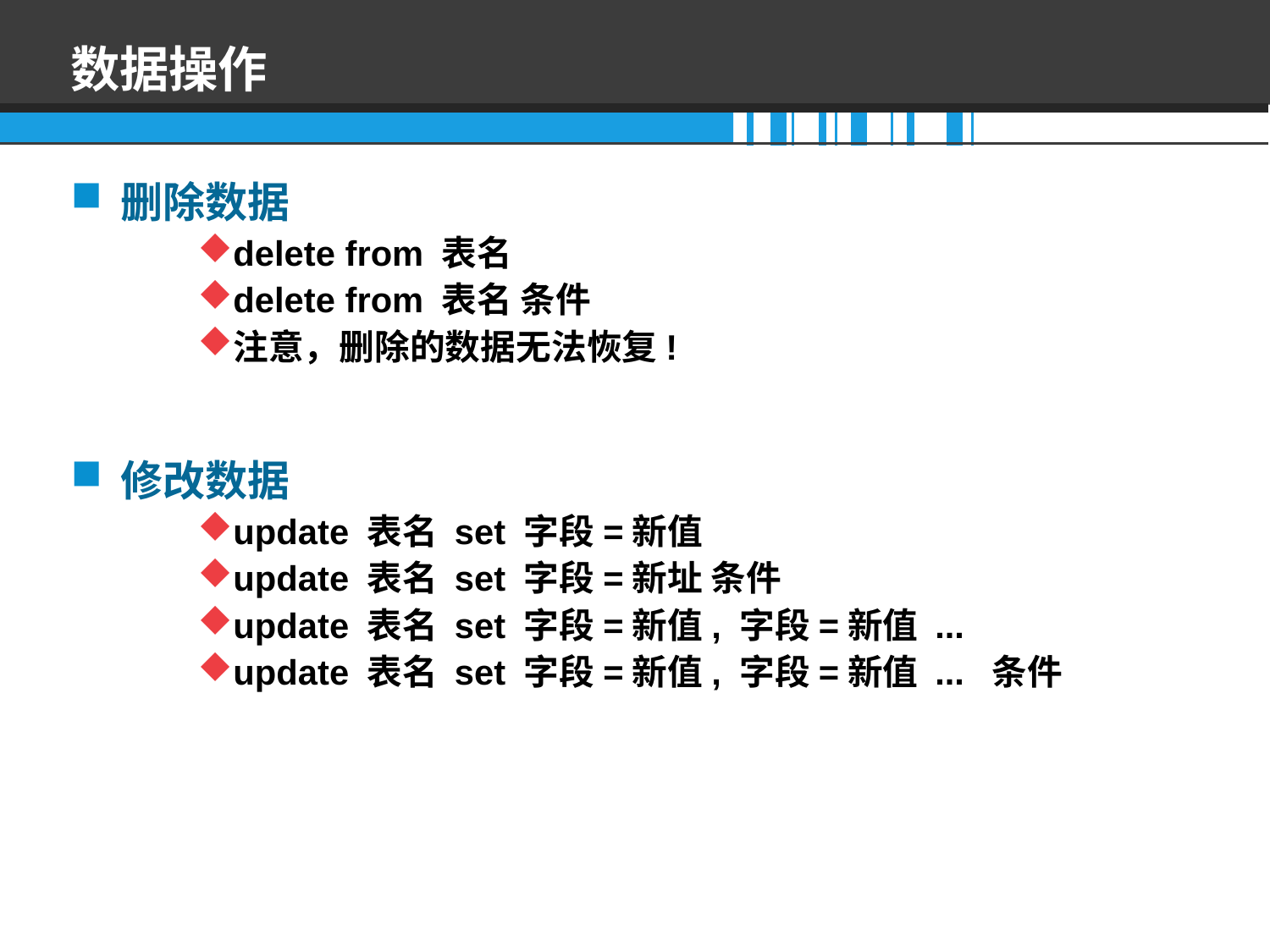

# 数据操作
删除数据
delete from 表名
delete from 表名 条件
注意，删除的数据无法恢复!

修改数据
update 表名 set 字段=新值
update 表名 set 字段=新址 条件
update 表名 set 字段=新值, 字段=新值 ...
update 表名 set 字段=新值, 字段=新值 ...  条件